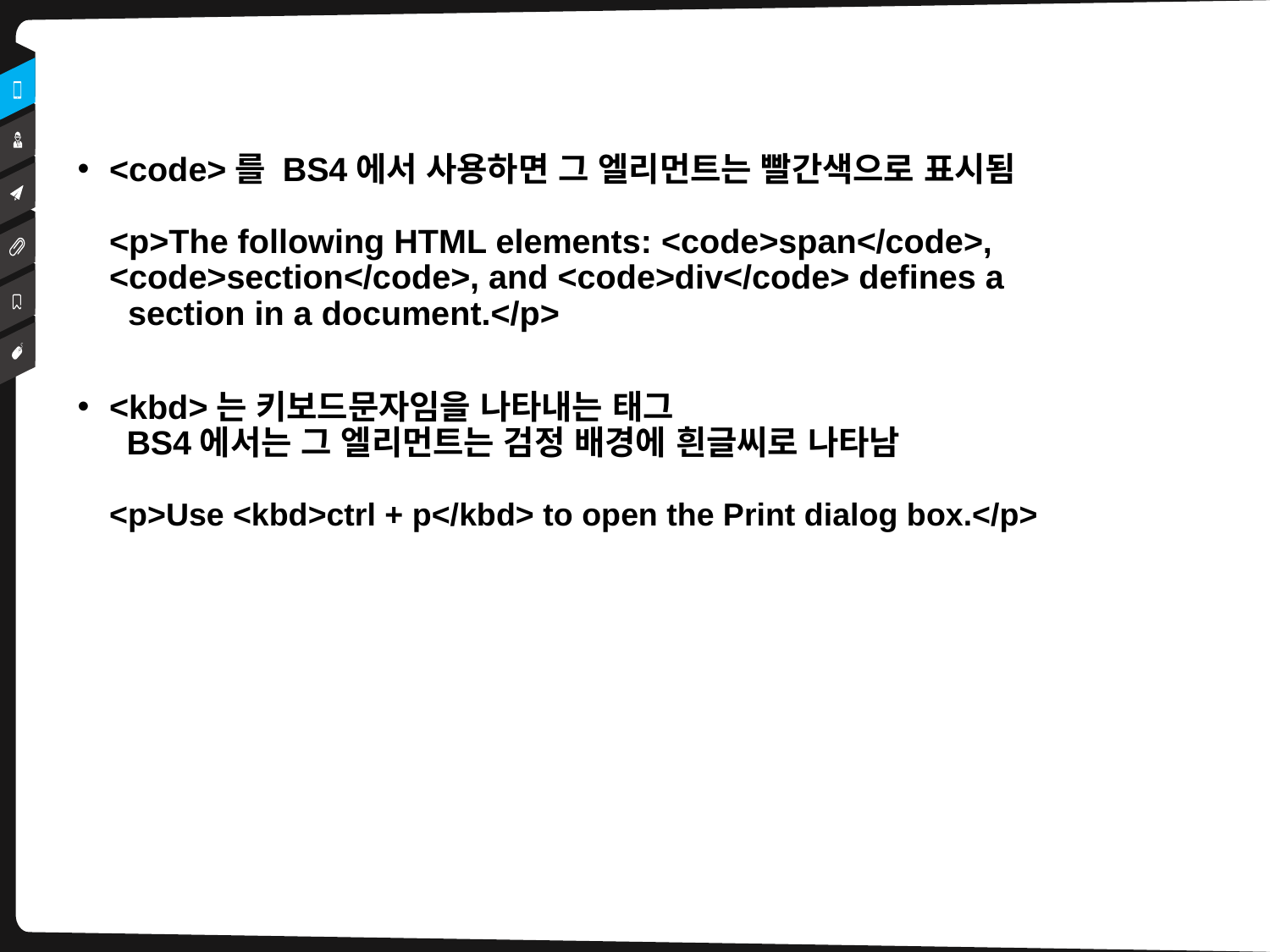

<code>를 BS4에서 사용하면 그 엘리먼트는 빨간색으로 표시됨
<p>The following HTML elements: <code>span</code>, <code>section</code>, and <code>div</code> defines a
  section in a document.</p>
<kbd>는 키보드문자임을 나타내는 태그
 BS4에서는 그 엘리먼트는 검정 배경에 흰글씨로 나타남
<p>Use <kbd>ctrl + p</kbd> to open the Print dialog box.</p>